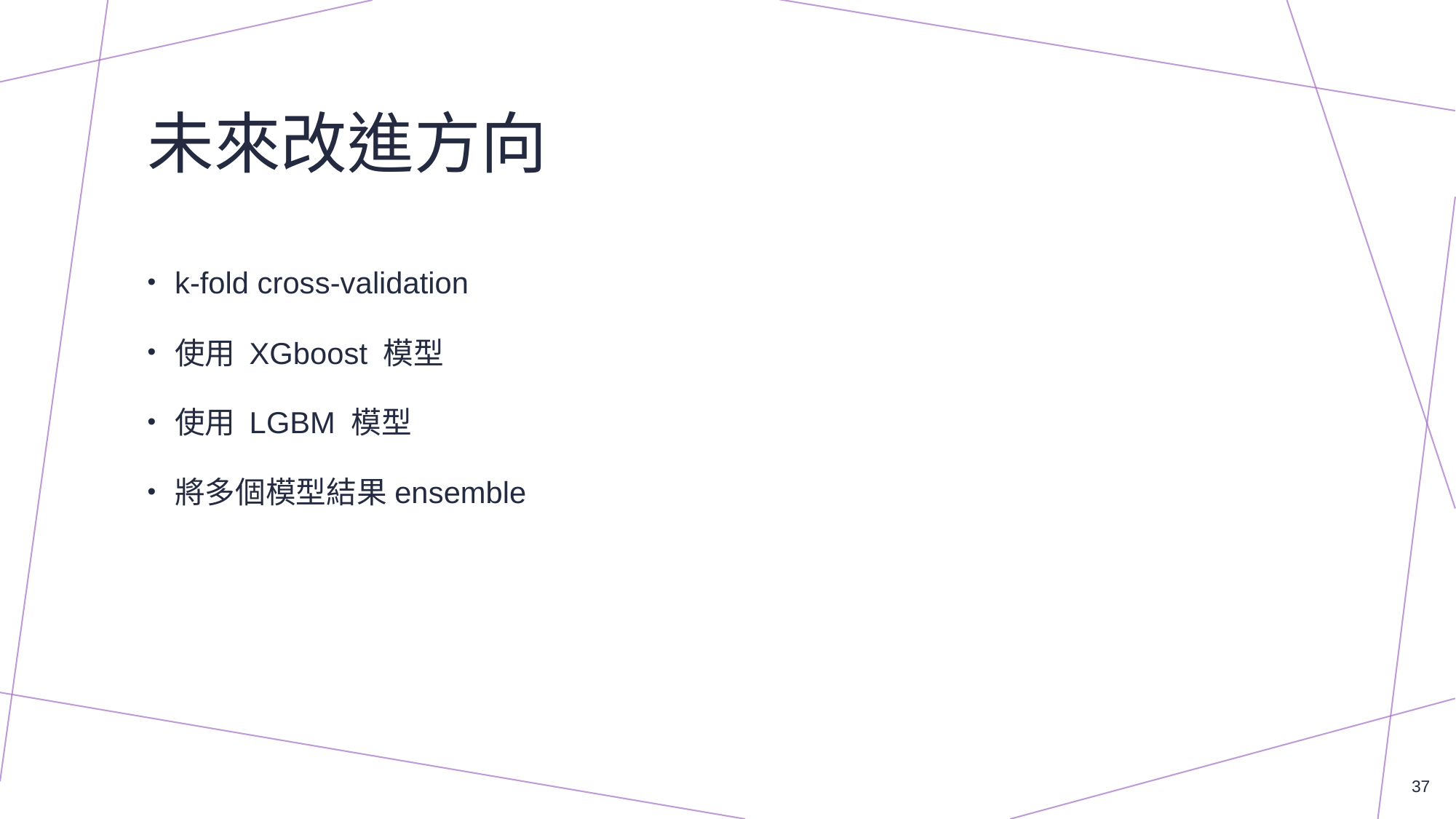

# 未來改進方向
k-fold cross-validation
使用 XGboost 模型
使用 LGBM 模型
將多個模型結果ensemble
37